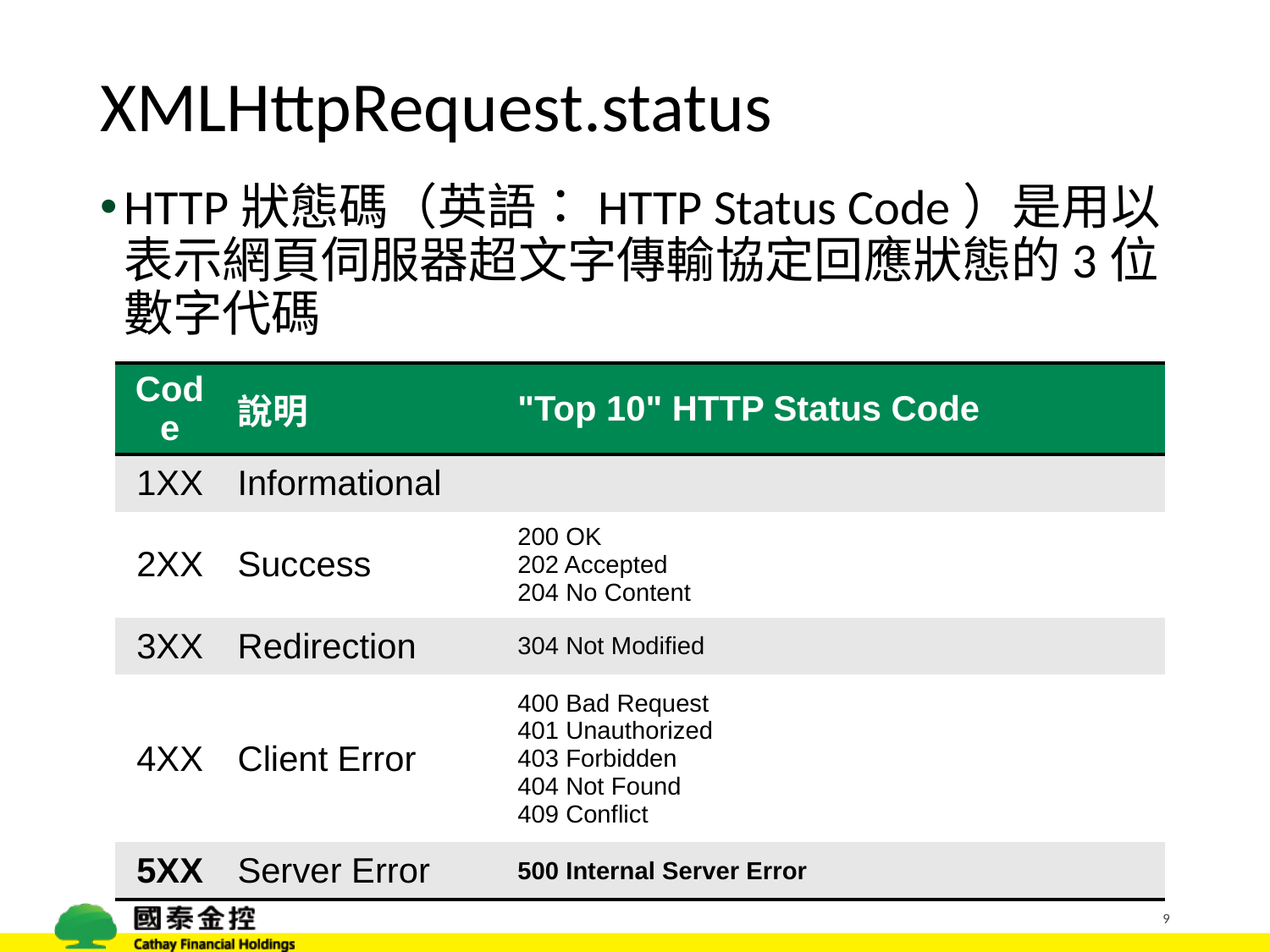

# XMLHttpRequest.status
HTTP狀態碼（英語：HTTP Status Code）是用以表示網頁伺服器超文字傳輸協定回應狀態的3位數字代碼
| Code | 說明 | "Top 10" HTTP Status Code |
| --- | --- | --- |
| 1XX | Informational |  |
| 2XX | Success | 200 OK 202 Accepted 204 No Content |
| 3XX | Redirection | 304 Not Modified |
| 4XX | Client Error | 400 Bad Request 401 Unauthorized 403 Forbidden 404 Not Found 409 Conflict |
| 5XX | Server Error | 500 Internal Server Error |